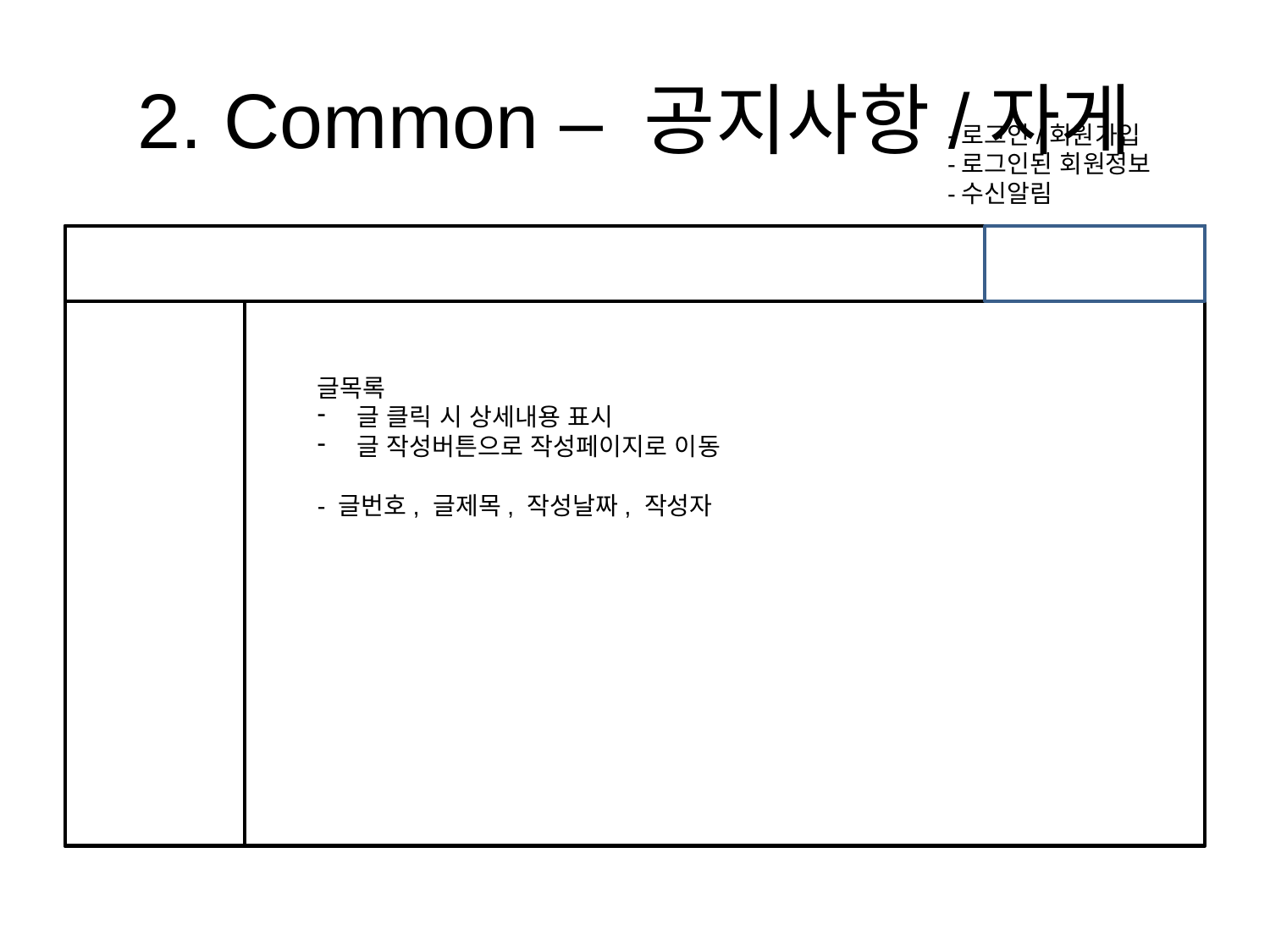

# 2. Common – 공지사항/자게
-로그인/회원가입
-로그인된 회원정보
-수신알림

글목록
글 클릭 시 상세내용 표시
글 작성버튼으로 작성페이지로 이동

- 글번호, 글제목, 작성날짜, 작성자